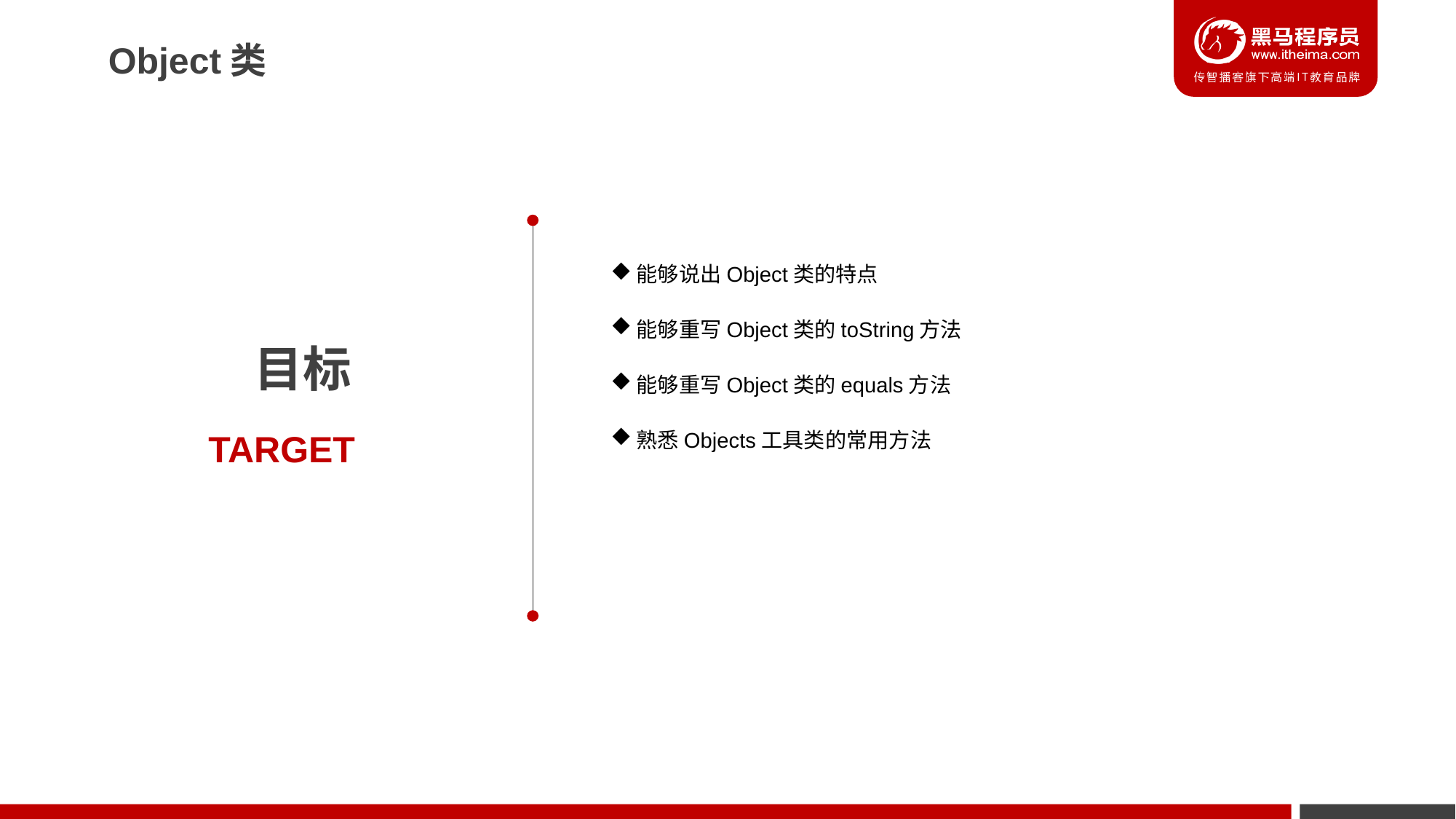

# Object类
能够说出Object类的特点
能够重写Object类的toString方法
能够重写Object类的equals方法
熟悉Objects工具类的常用方法